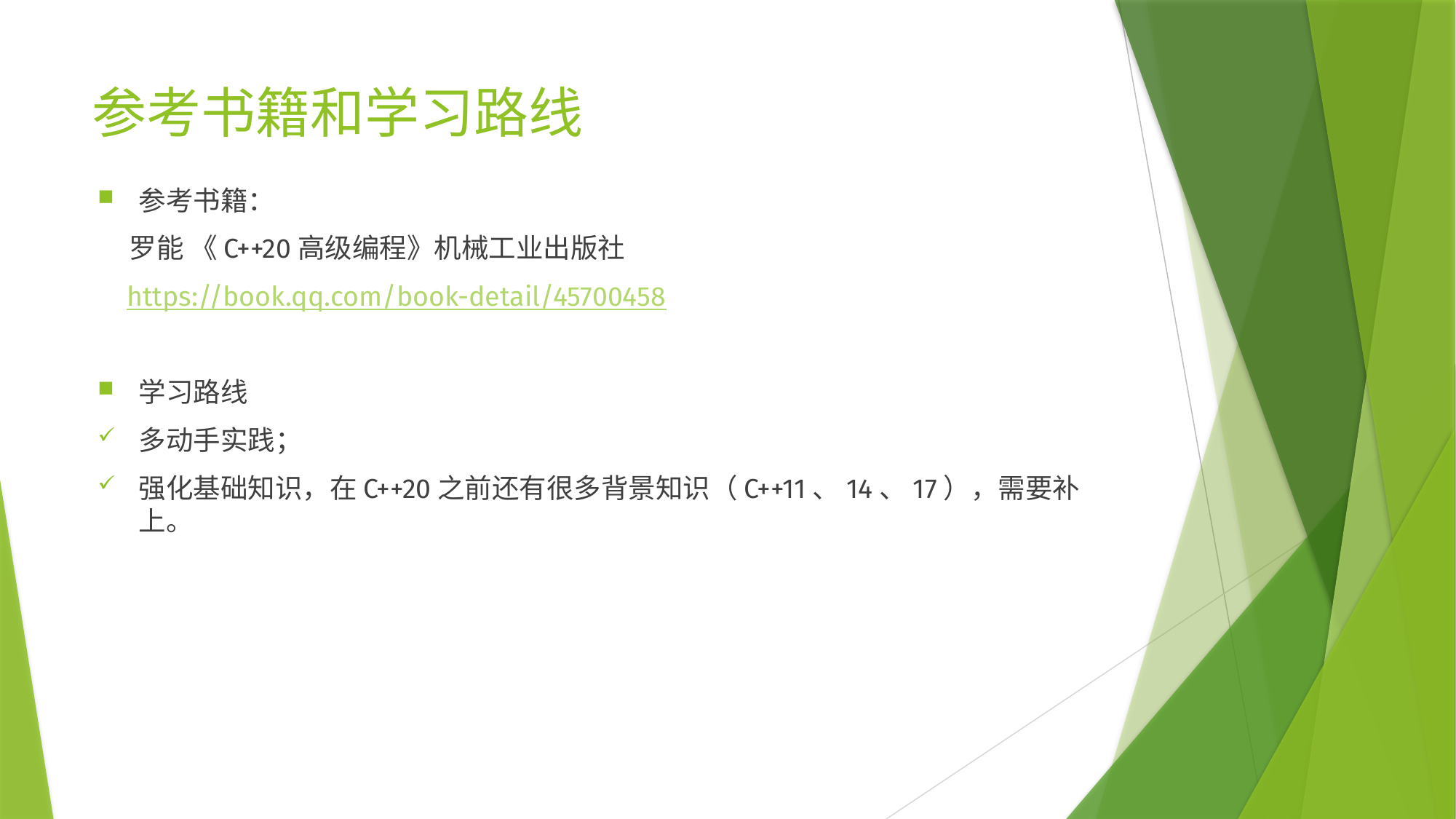

# 参考书籍和学习路线
参考书籍：
    罗能 《C++20高级编程》机械工业出版社
    https://book.qq.com/book-detail/45700458

学习路线
多动手实践；
强化基础知识，在C++20之前还有很多背景知识（C++11、14、17），需要补上。